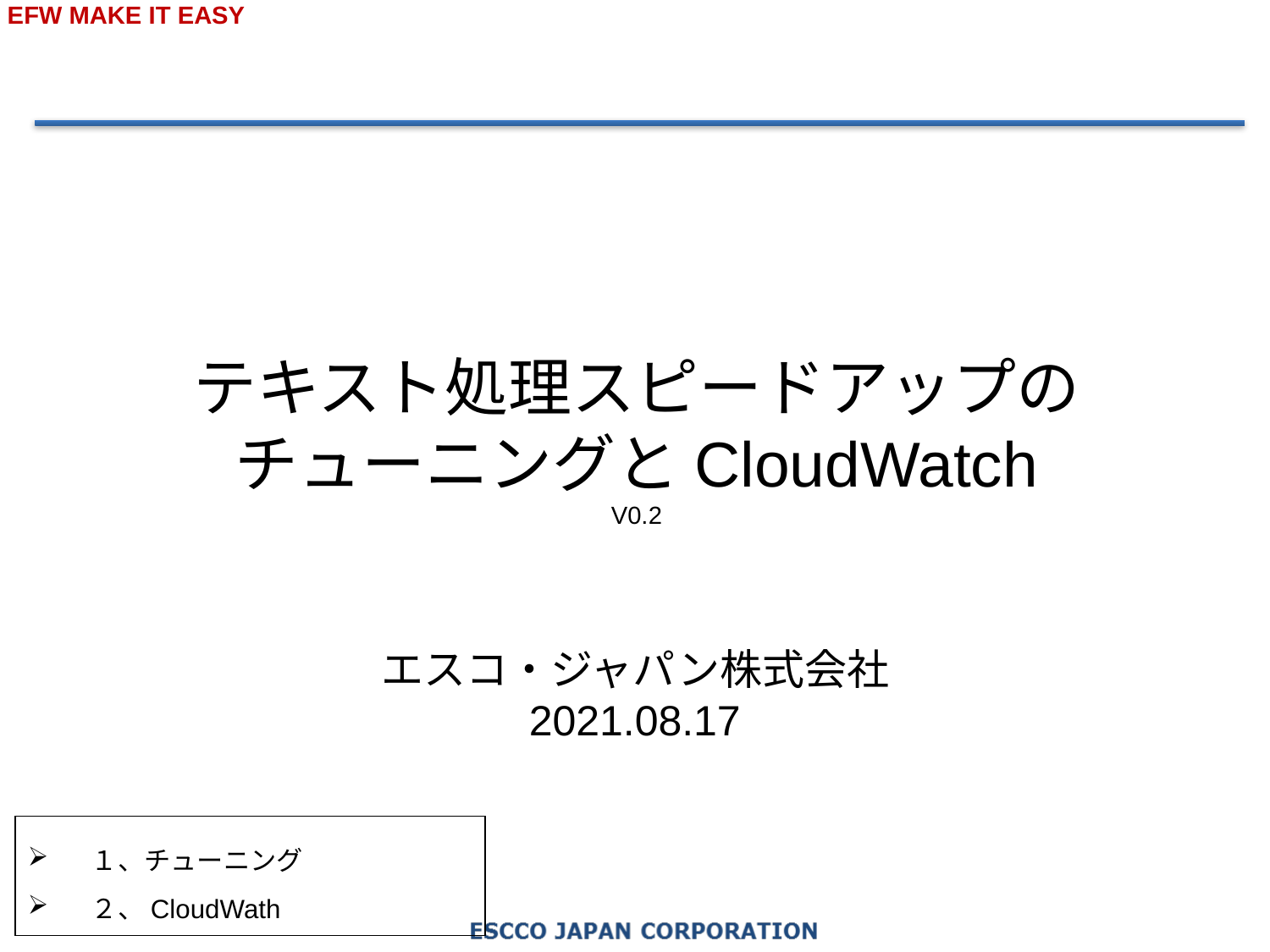

テキスト処理スピードアップのチューニングとCloudWatch
V0.2
エスコ・ジャパン株式会社
2021.08.17
１、チューニング
２、CloudWath